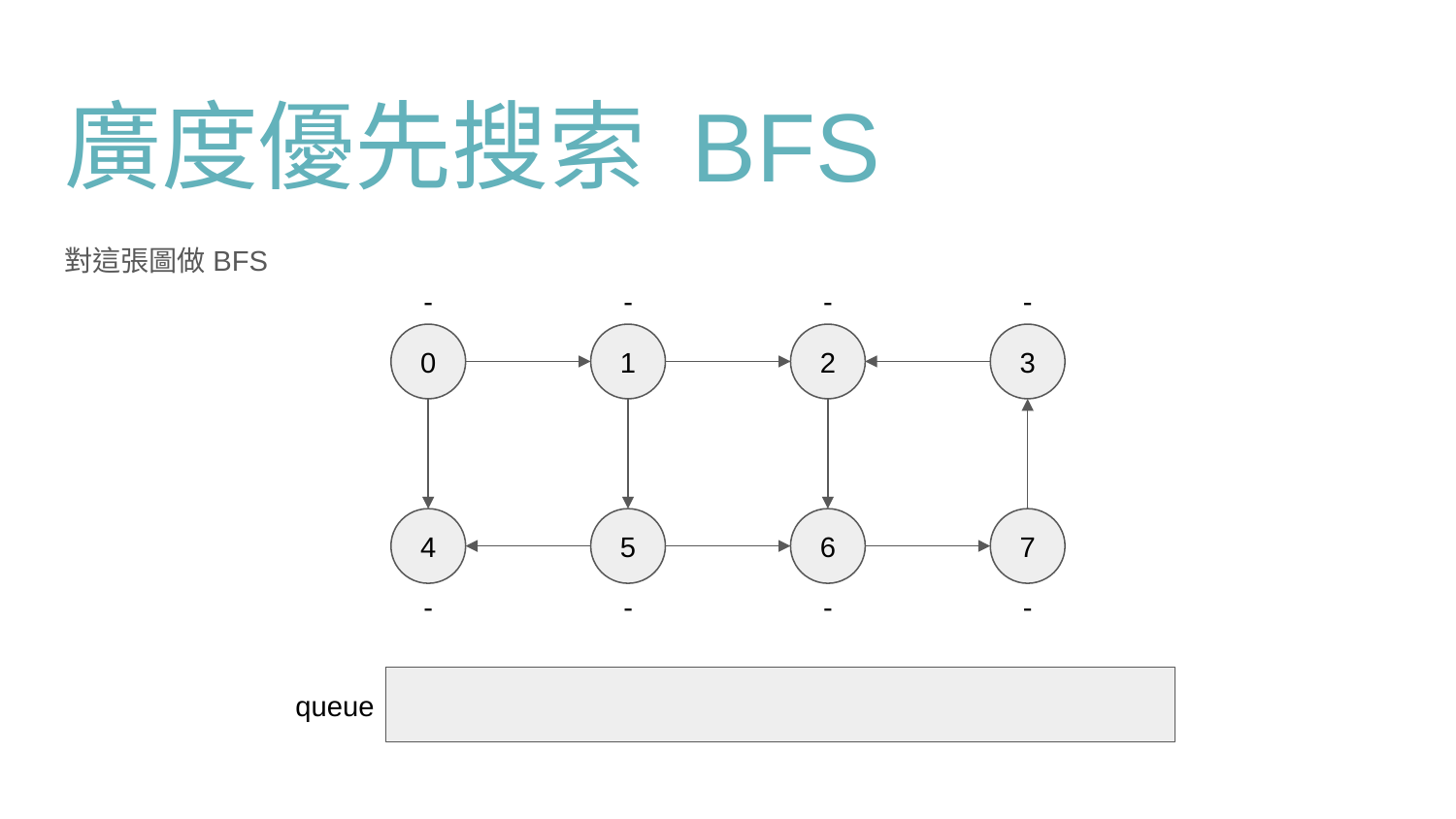

# 廣度優先搜索 BFS
對這張圖做BFS
-
-
-
-
0
1
2
3
4
5
6
7
-
-
-
-

queue